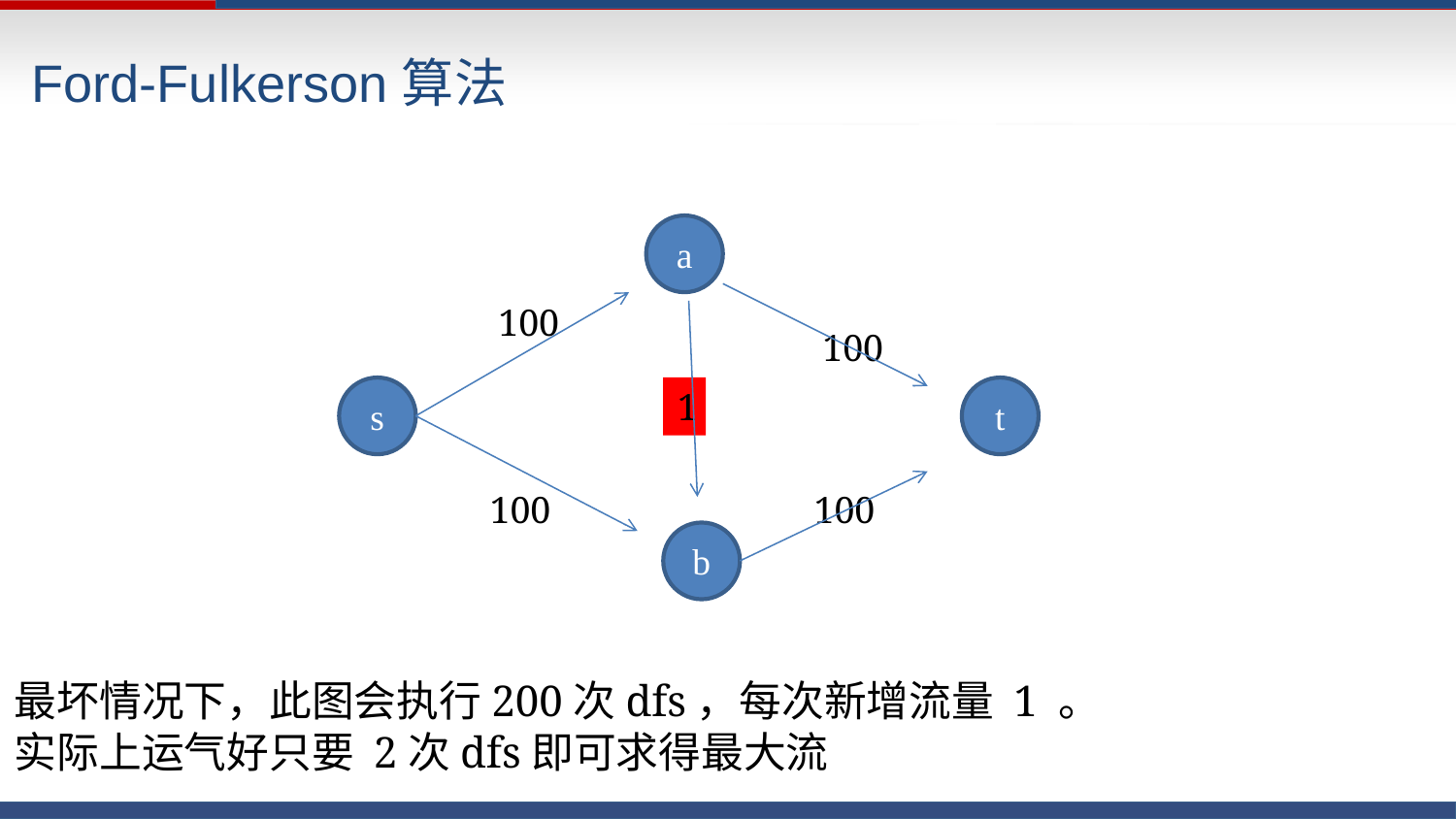

Ford-Fulkerson算法
a
100
100
s
1
t
100
100
b
最坏情况下，此图会执行200次dfs，每次新增流量 1 。
实际上运气好只要 2次dfs即可求得最大流